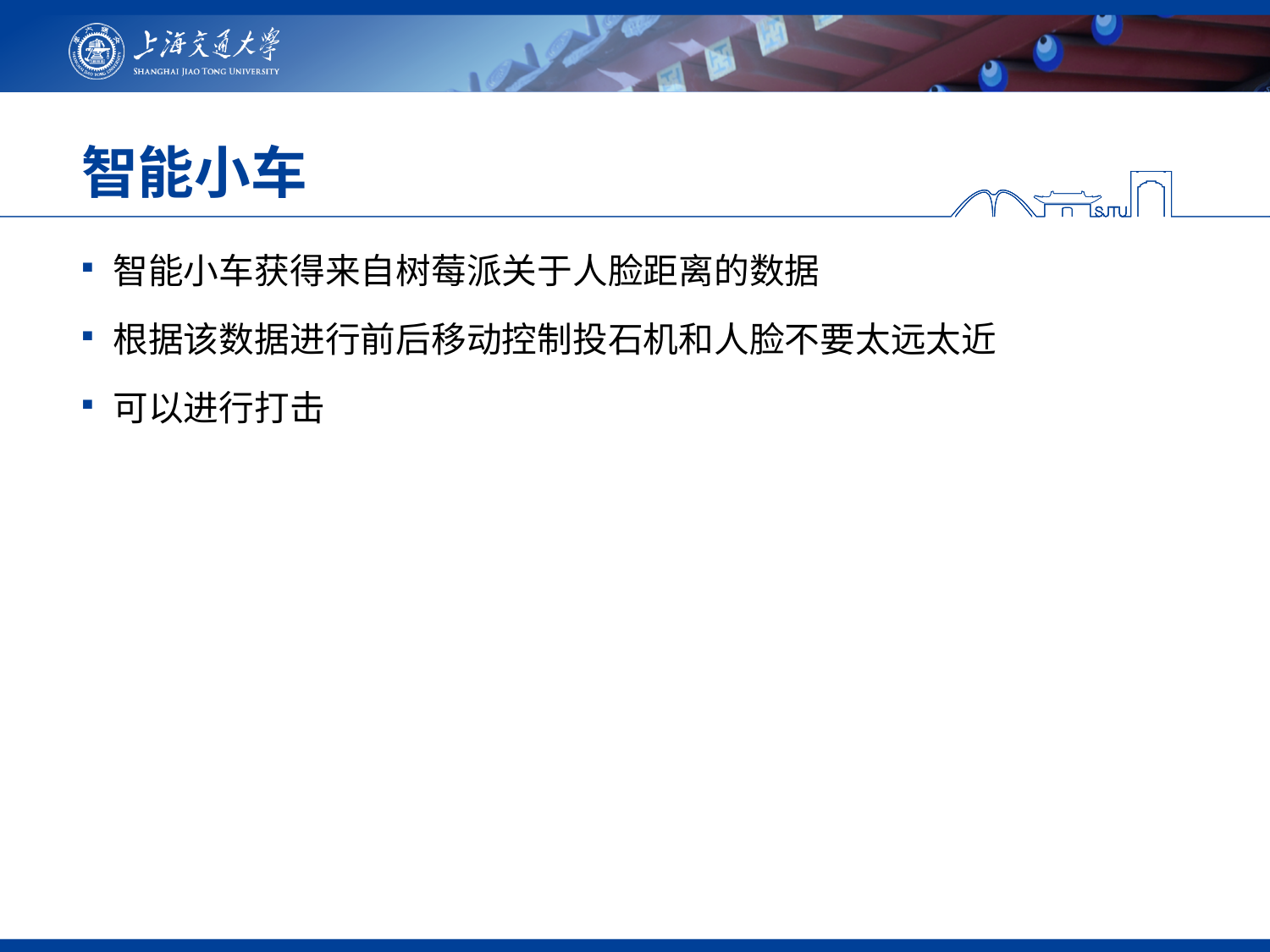

# 智能小车
智能小车获得来自树莓派关于人脸距离的数据
根据该数据进行前后移动控制投石机和人脸不要太远太近
可以进行打击